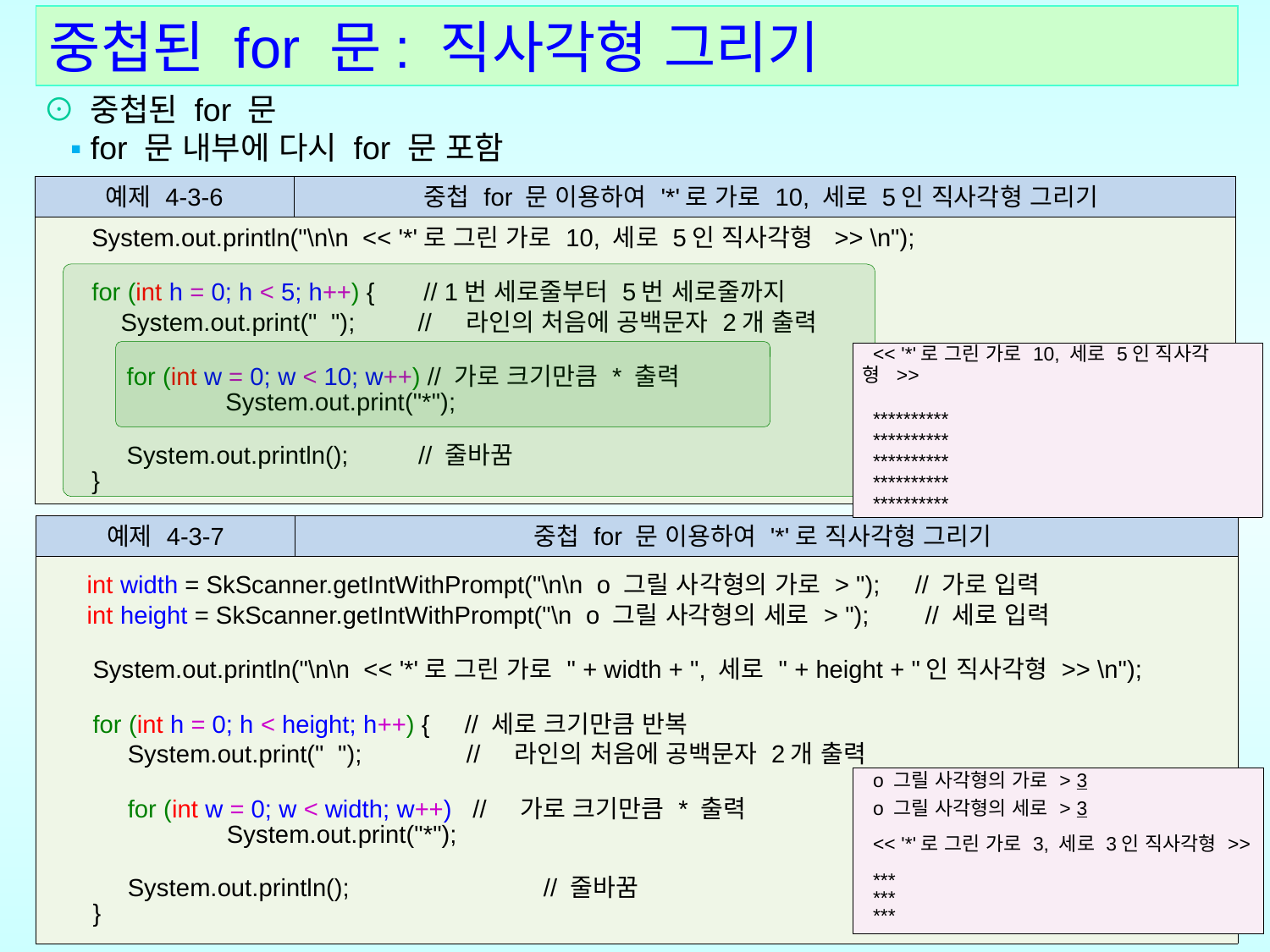

# 중첩된 for 문: 직사각형 그리기
⊙ 중첩된 for 문
   ▪ for 문 내부에 다시 for 문 포함
| 예제 4-3-6 | 중첩 for 문 이용하여 '\*'로 가로 10, 세로 5인 직사각형 그리기 |
| --- | --- |
| System.out.println("\n\n << '\*'로 그린 가로 10, 세로 5인 직사각형 >> \n"); for (int h = 0; h < 5; h++) { // 1번 세로줄부터 5번 세로줄까지 System.out.print(" "); // 라인의 처음에 공백문자 2개 출력 for (int w = 0; w < 10; w++) // 가로 크기만큼 \* 출력 System.out.print("\*"); System.out.println(); // 줄바꿈 } | ▪ for ( ; ; ) // 제어변수 초기화, 반복조건, 제어변수 변경 모두 생략 System.out.println(" \* This is first infinite loop - never ending!!!"); ▪ for ( ; true; ) // 제어변수 초기화, 제어변수 변경 생략 System.out.println(" \* This is second infinite loop - never ending!!!"); ▪ for ( int i = 0; ; i++) { // 반복조건 생략 System.out.println(" \* This is third infinite loop - never ending!!!"); System.out.println(" i = " + i); } ▪ for ( ; ; ) // 제어변수 초기화, 반복조건, 제어변수 변경 모두 생략 ; // 반복수행할 문장이 없으면 공백문으로 작성해야 함 |

| << '\*'로 그린 가로 10, 세로 5인 직사각형 >> \*\*\*\*\*\*\*\*\*\* \*\*\*\*\*\*\*\*\*\* \*\*\*\*\*\*\*\*\*\* \*\*\*\*\*\*\*\*\*\* \*\*\*\*\*\*\*\*\*\* |
| --- |
| 예제 4-3-7 | 중첩 for 문 이용하여 '\*'로 직사각형 그리기 |
| --- | --- |
| int width = SkScanner.getIntWithPrompt("\n\n o 그릴 사각형의 가로 > "); // 가로 입력 int height = SkScanner.getIntWithPrompt("\n o 그릴 사각형의 세로 > "); // 세로 입력 System.out.println("\n\n << '\*'로 그린 가로 " + width + ", 세로 " + height + "인 직사각형 >> \n"); for (int h = 0; h < height; h++) { // 세로 크기만큼 반복 System.out.print(" "); // 라인의 처음에 공백문자 2개 출력 for (int w = 0; w < width; w++) // 가로 크기만큼 \* 출력 System.out.print("\*"); System.out.println(); // 줄바꿈 } | ▪ for ( ; ; ) // 제어변수 초기화, 반복조건, 제어변수 변경 모두 생략 System.out.println(" \* This is first infinite loop - never ending!!!"); ▪ for ( ; true; ) // 제어변수 초기화, 제어변수 변경 생략 System.out.println(" \* This is second infinite loop - never ending!!!"); ▪ for ( int i = 0; ; i++) { // 반복조건 생략 System.out.println(" \* This is third infinite loop - never ending!!!"); System.out.println(" i = " + i); } ▪ for ( ; ; ) // 제어변수 초기화, 반복조건, 제어변수 변경 모두 생략 ; // 반복수행할 문장이 없으면 공백문으로 작성해야 함 |

| o 그릴 사각형의 가로 > 3 o 그릴 사각형의 세로 > 3 << '\*'로 그린 가로 3, 세로 3인 직사각형 >> \*\*\* \*\*\* \*\*\* |
| --- |